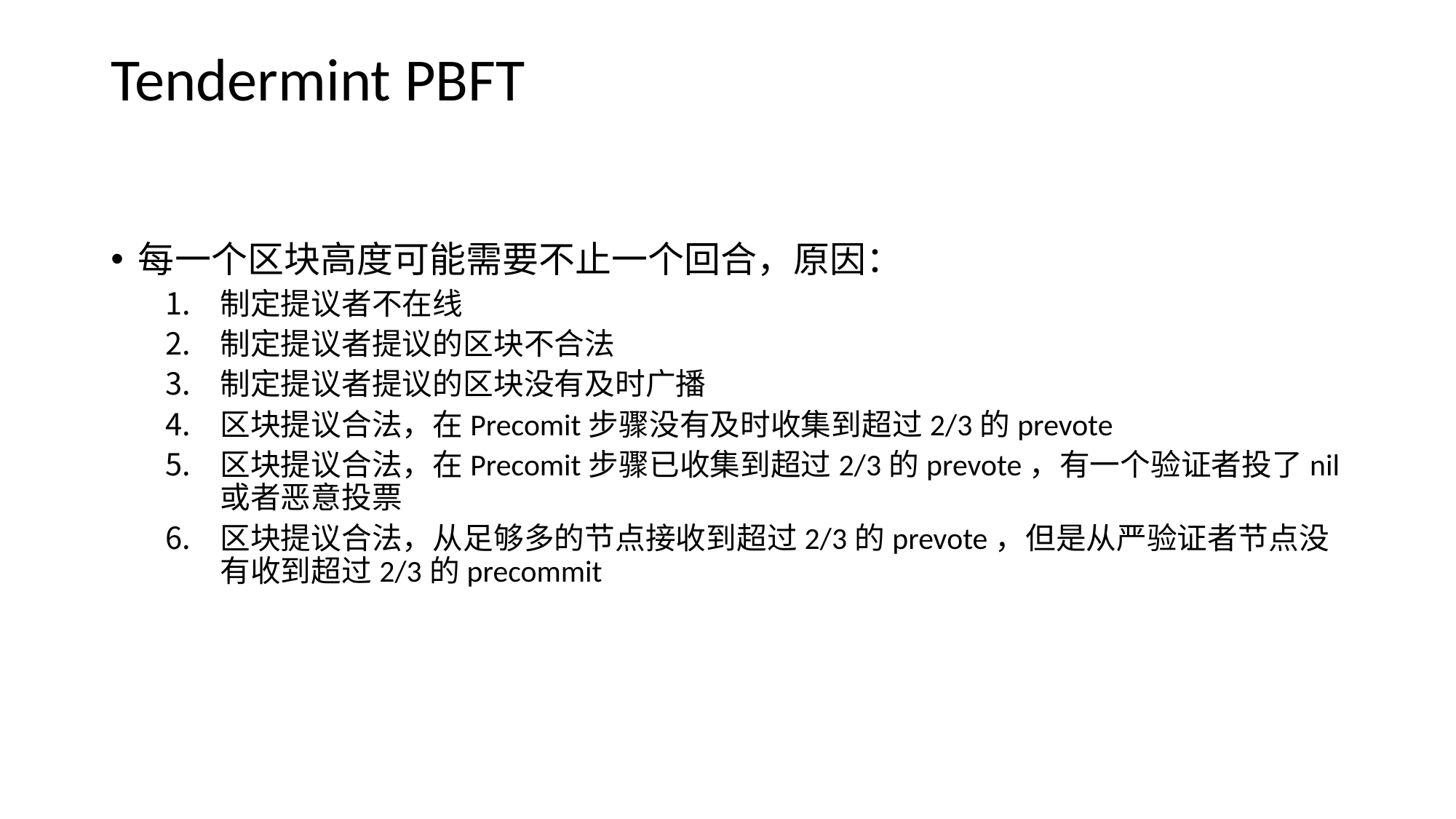

# Tendermint PBFT
每一个区块高度可能需要不止一个回合，原因：
制定提议者不在线
制定提议者提议的区块不合法
制定提议者提议的区块没有及时广播
区块提议合法，在Precomit步骤没有及时收集到超过2/3的prevote
区块提议合法，在Precomit步骤已收集到超过2/3的prevote，有一个验证者投了nil或者恶意投票
区块提议合法，从足够多的节点接收到超过2/3的prevote，但是从严验证者节点没有收到超过2/3的precommit